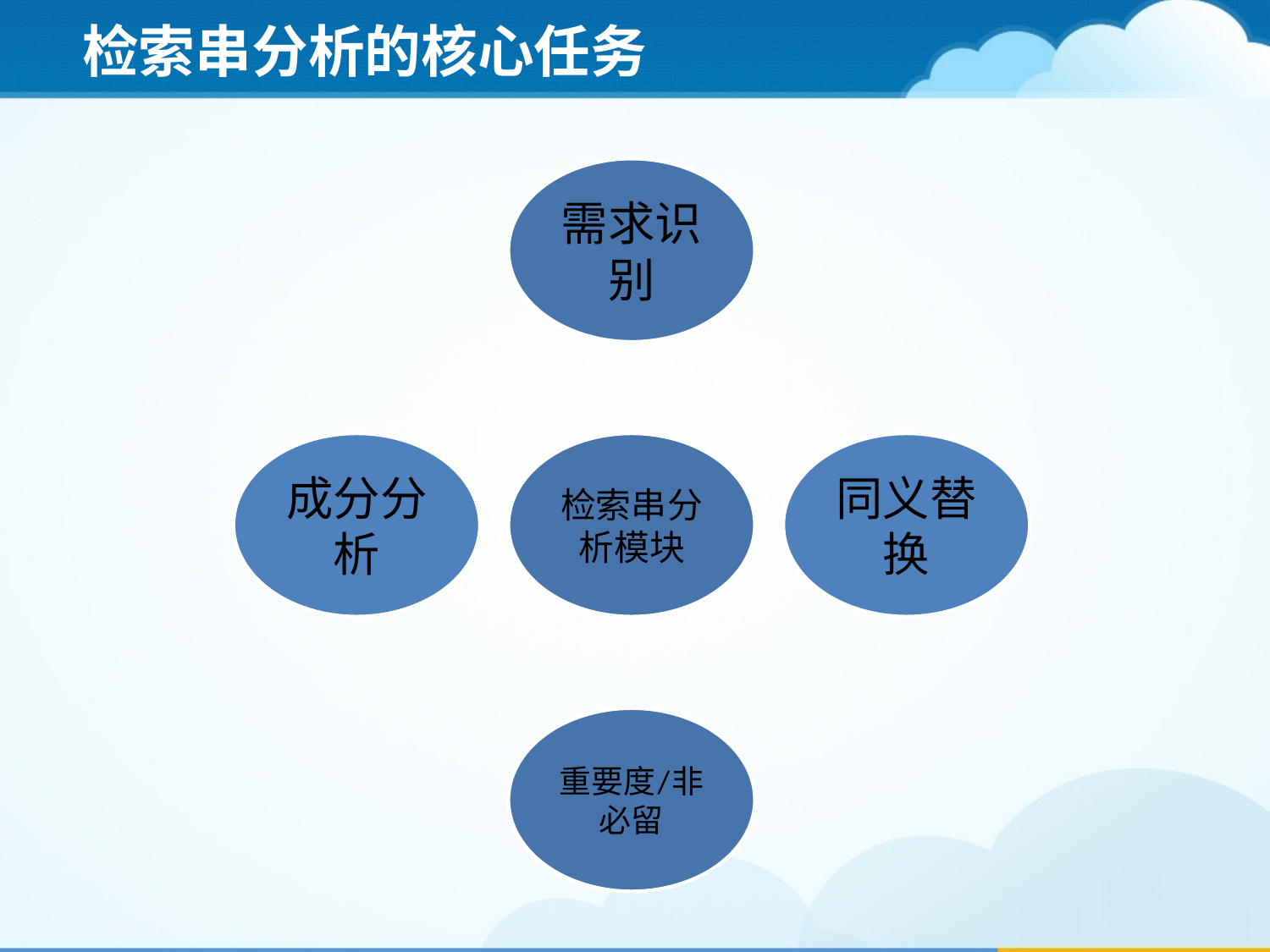

# 检索串分析的核心任务
检索串分析模块
需求识别
同义替换
重要度/非必留
成分分析